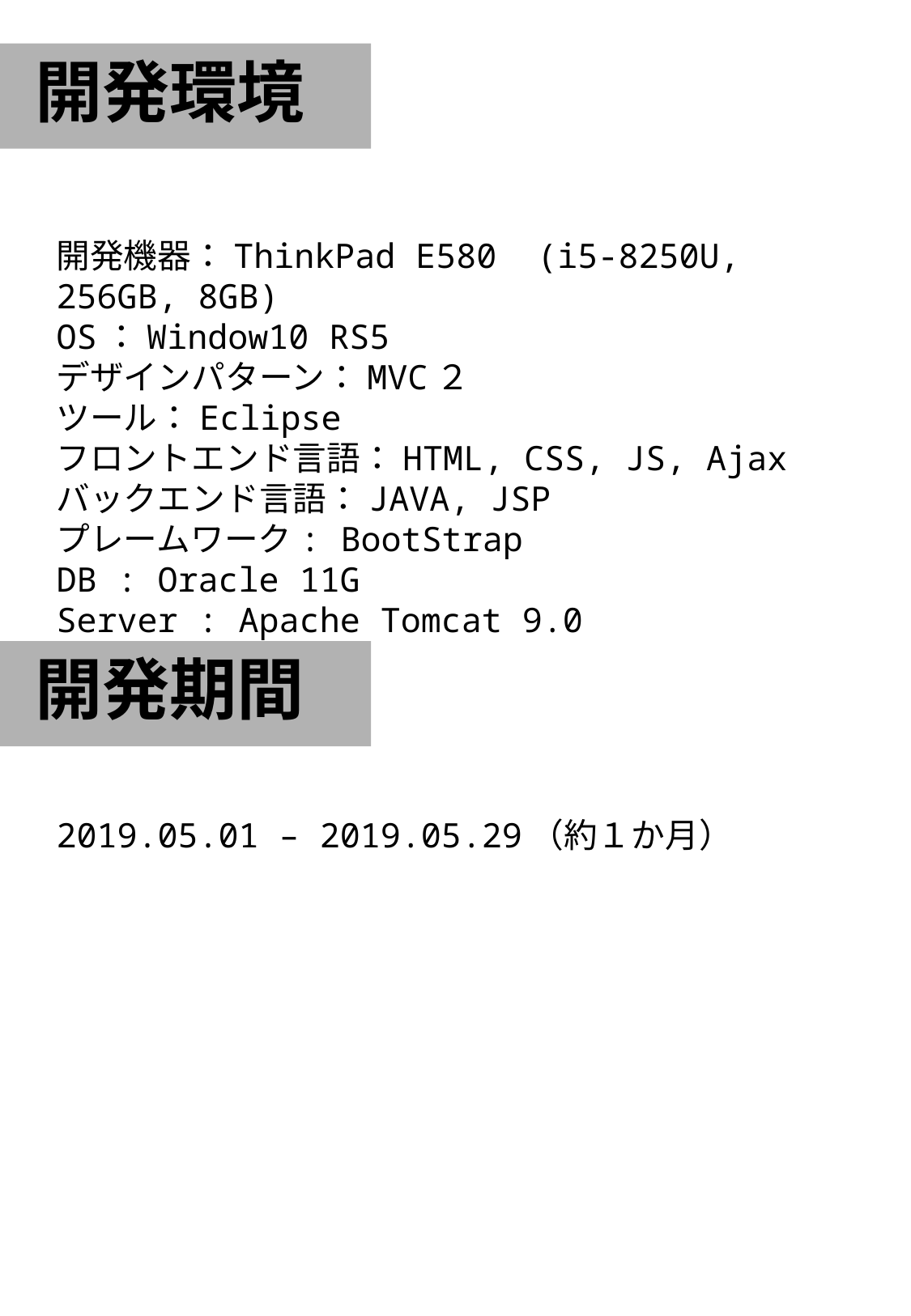

開発環境
開発機器：ThinkPad E580  (i5-8250U, 256GB, 8GB)
OS：Window10 RS5
デザインパターン：MVC２
ツール：Eclipse
フロントエンド言語：HTML, CSS, JS, Ajax
バックエンド言語：JAVA, JSP
プレームワーク: BootStrap
DB : Oracle 11G
Server : Apache Tomcat 9.0

開発期間
2019.05.01 – 2019.05.29（約１か月）